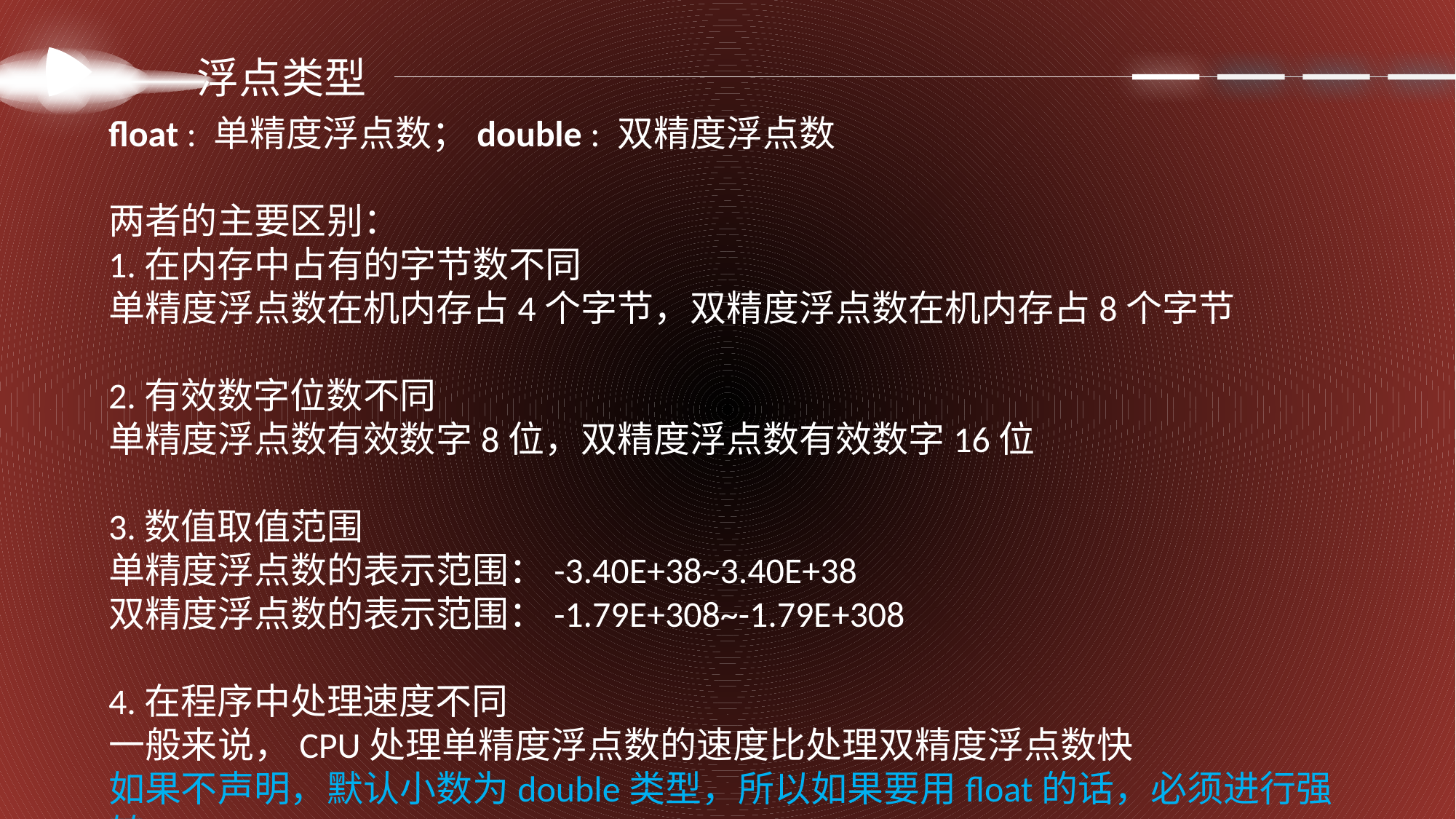

浮点类型

float : 单精度浮点数；double : 双精度浮点数

两者的主要区别：
1.在内存中占有的字节数不同
单精度浮点数在机内存占4个字节，双精度浮点数在机内存占8个字节

2.有效数字位数不同
单精度浮点数有效数字8位，双精度浮点数有效数字16位

3.数值取值范围
单精度浮点数的表示范围：-3.40E+38~3.40E+38
双精度浮点数的表示范围：-1.79E+308~-1.79E+308

4.在程序中处理速度不同
一般来说，CPU处理单精度浮点数的速度比处理双精度浮点数快
如果不声明，默认小数为double类型，所以如果要用float的话，必须进行强转